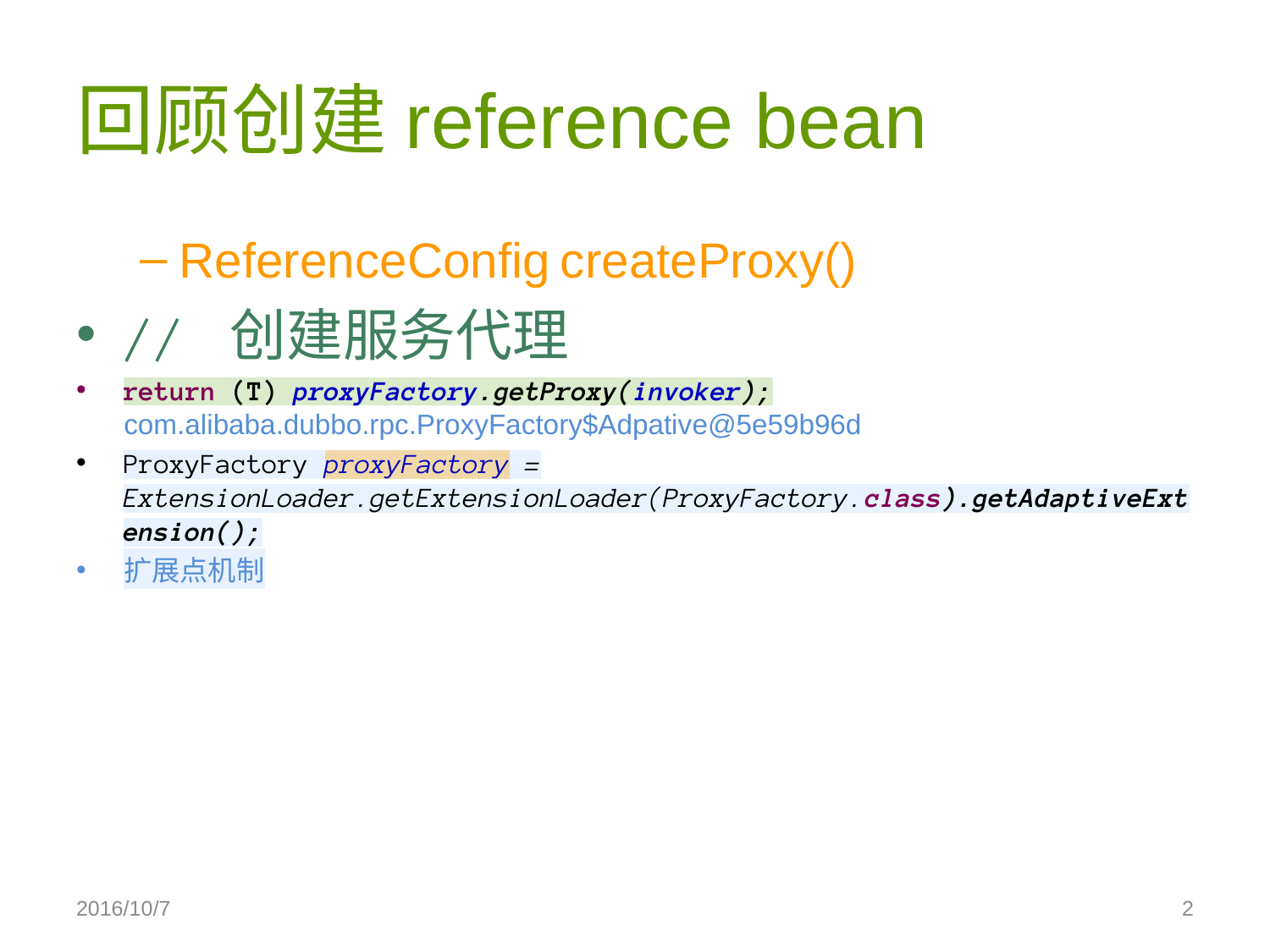

# 回顾创建reference bean
ReferenceConfig	createProxy()
// 创建服务代理
return (T) proxyFactory.getProxy(invoker);
com.alibaba.dubbo.rpc.ProxyFactory$Adpative@5e59b96d
ProxyFactory proxyFactory = ExtensionLoader.getExtensionLoader(ProxyFactory.class).getAdaptiveExtension();
扩展点机制

2016/10/7
2